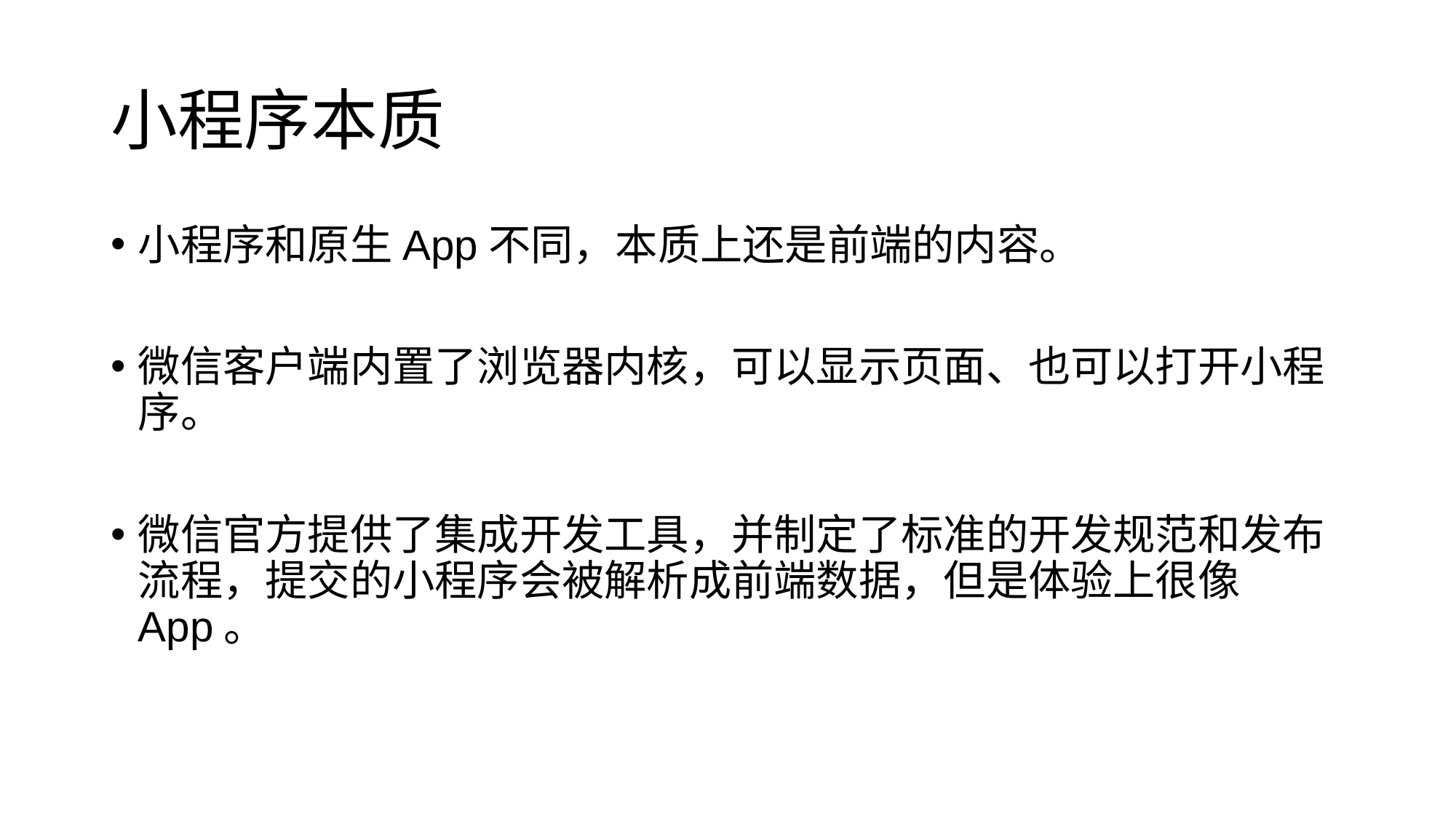

# 小程序本质
小程序和原生App不同，本质上还是前端的内容。

微信客户端内置了浏览器内核，可以显示页面、也可以打开小程序。

微信官方提供了集成开发工具，并制定了标准的开发规范和发布流程，提交的小程序会被解析成前端数据，但是体验上很像App。